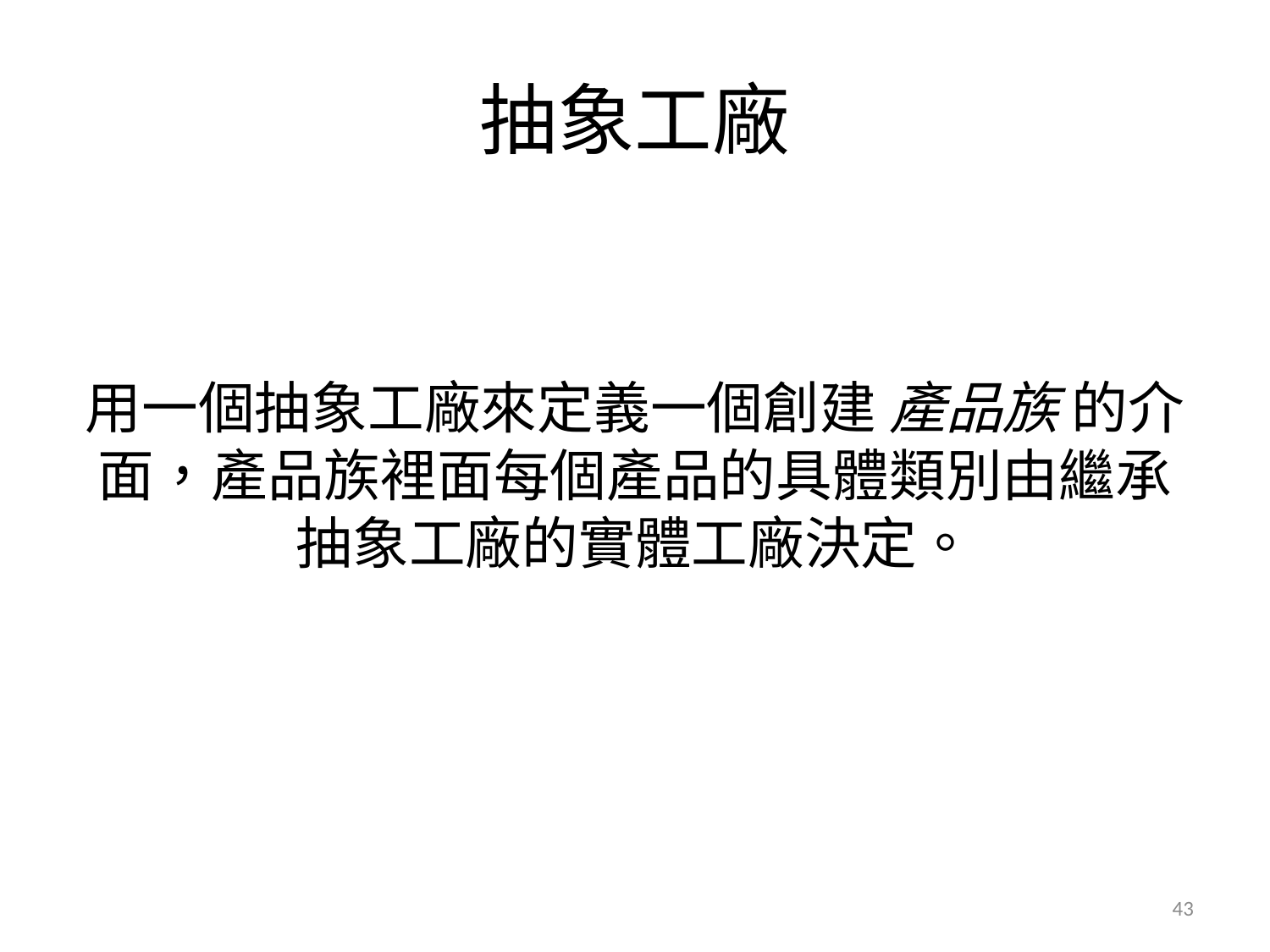

# 抽象工廠
用一個抽象工廠來定義一個創建 產品族 的介面，產品族裡面每個產品的具體類別由繼承抽象工廠的實體工廠決定。
43